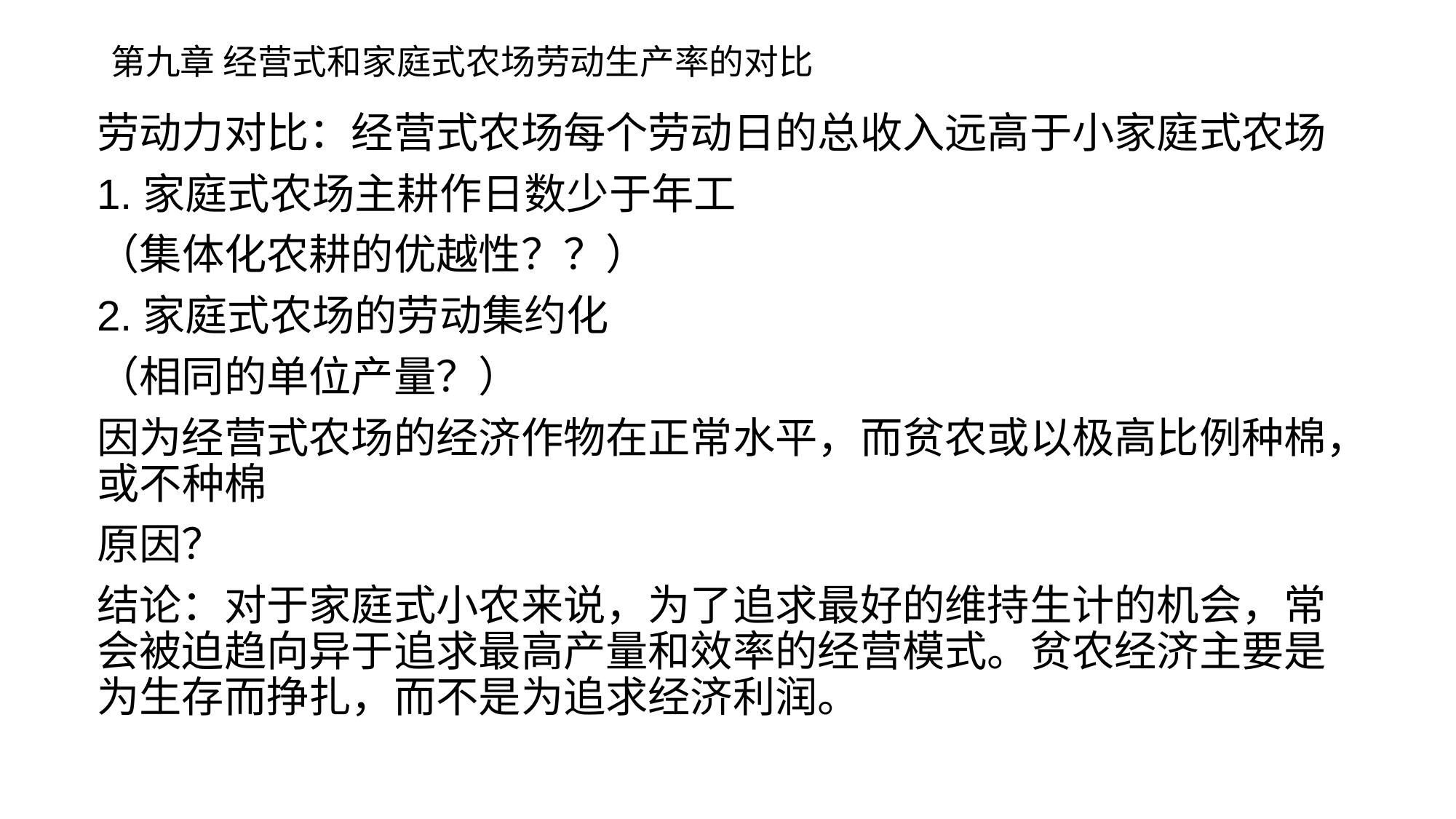

# 第九章 经营式和家庭式农场劳动生产率的对比
劳动力对比：经营式农场每个劳动日的总收入远高于小家庭式农场
1.家庭式农场主耕作日数少于年工
（集体化农耕的优越性？？）
2.家庭式农场的劳动集约化
（相同的单位产量？）
因为经营式农场的经济作物在正常水平，而贫农或以极高比例种棉，或不种棉
原因？
结论：对于家庭式小农来说，为了追求最好的维持生计的机会，常会被迫趋向异于追求最高产量和效率的经营模式。贫农经济主要是为生存而挣扎，而不是为追求经济利润。